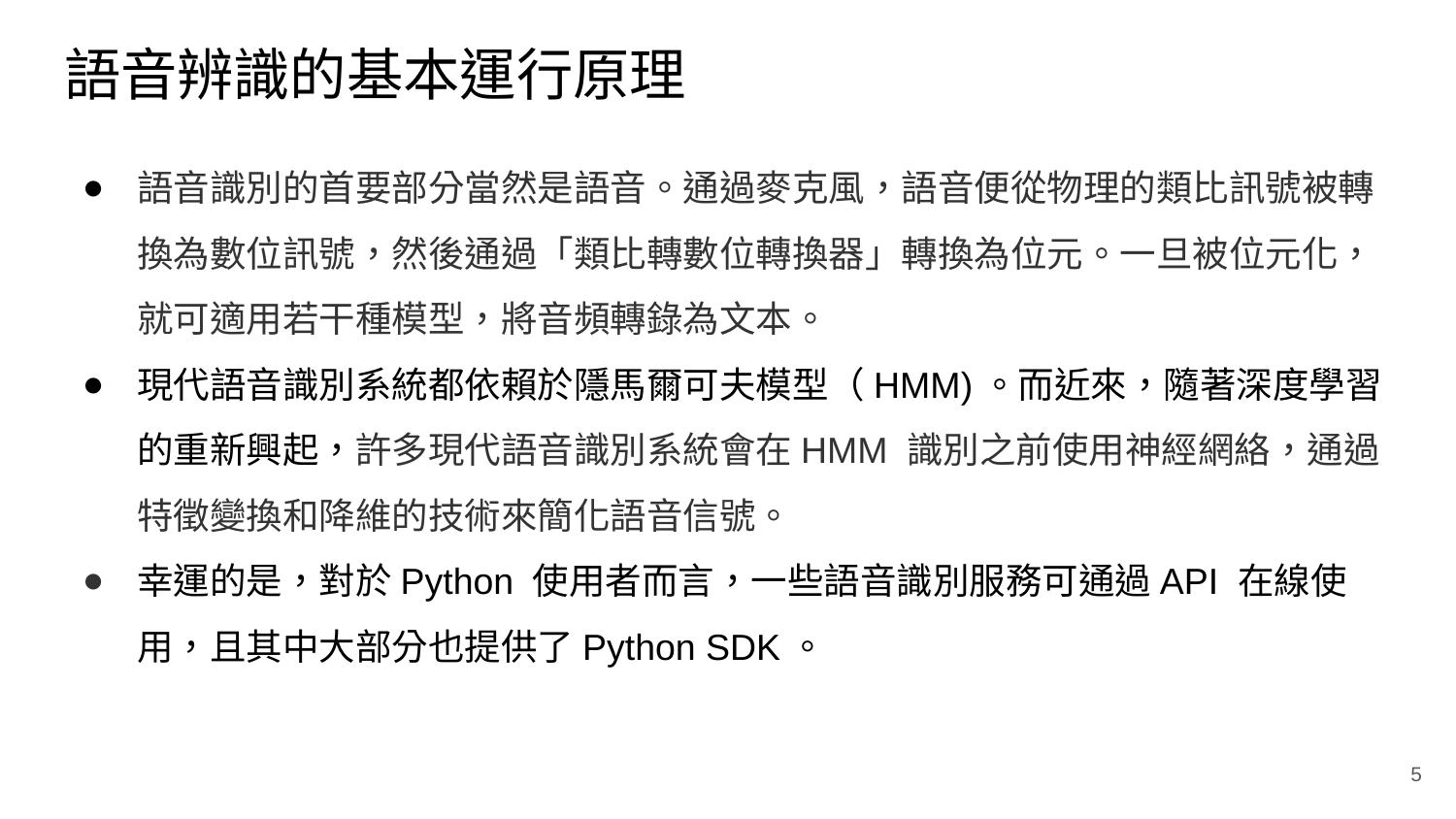

# 語音辨識的基本運行原理
語音識別的首要部分當然是語音。通過麥克風，語音便從物理的類比訊號被轉換為數位訊號，然後通過「類比轉數位轉換器」轉換為位元。一旦被位元化，就可適用若干種模型，將音頻轉錄為文本。
現代語音識別系統都依賴於隱馬爾可夫模型（HMM)。而近來，隨著深度學習的重新興起，許多現代語音識別系統會在HMM 識別之前使用神經網絡，通過特徵變換和降維的技術來簡化語音信號。
幸運的是，對於Python 使用者而言，一些語音識別服務可通過API 在線使用，且其中大部分也提供了Python SDK。
5